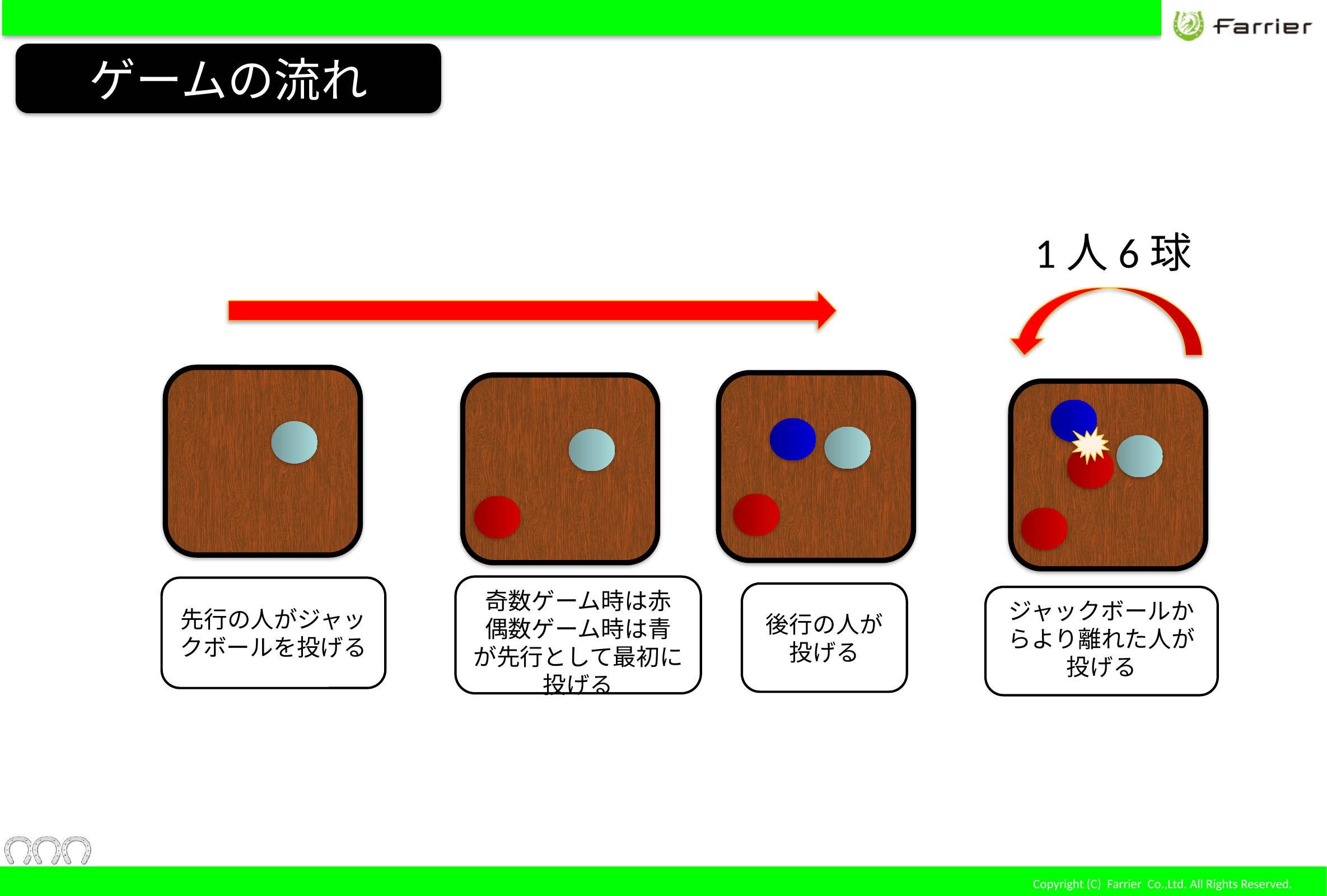

ゲームの流れ
1人6球

奇数ゲーム時は赤
偶数ゲーム時は青
が先行として最初に投げる
先行の人がジャックボールを投げる
後行の人が投げる
ジャックボールからより離れた人が投げる